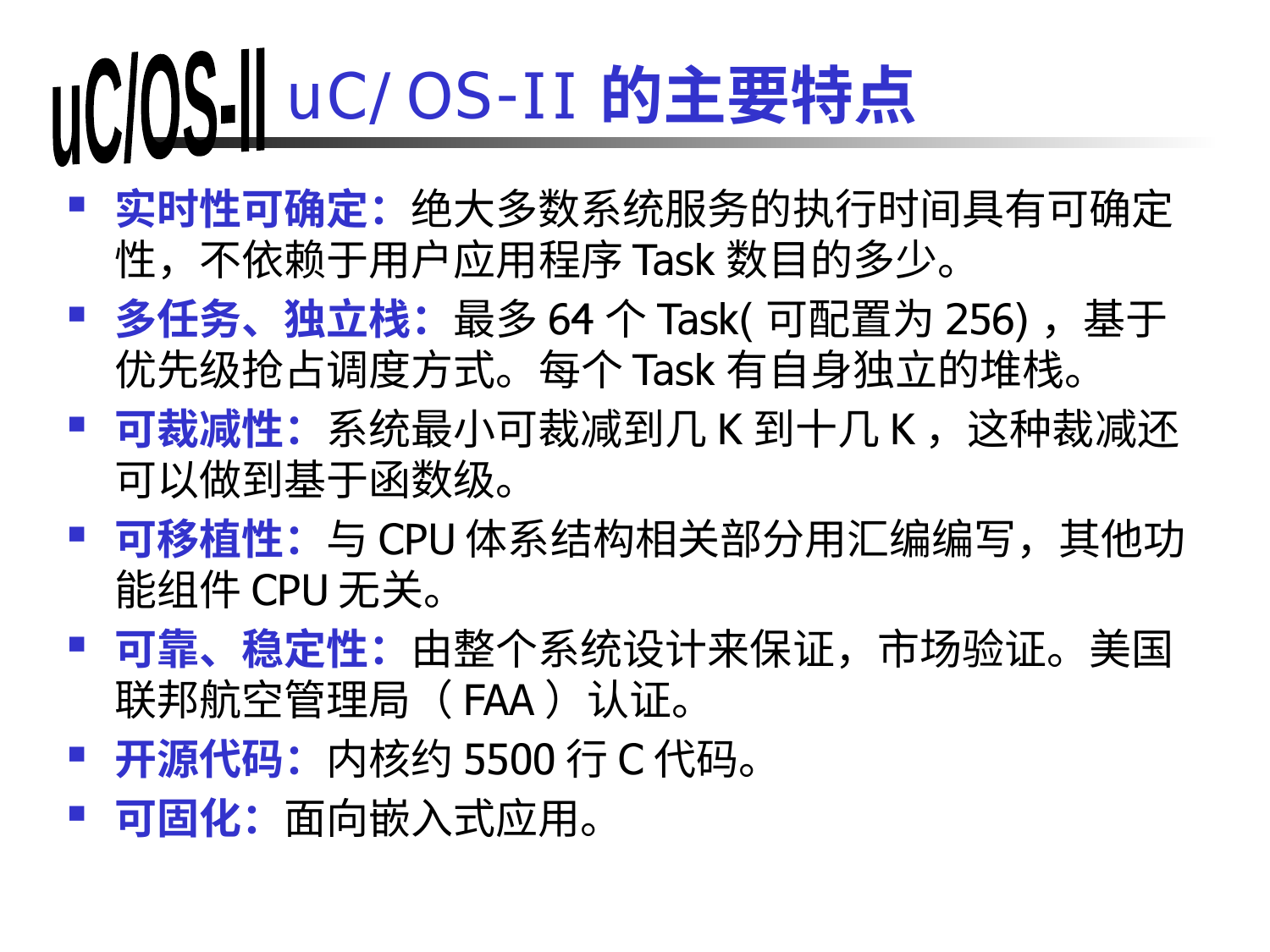

# uC/OS-II的主要特点
实时性可确定：绝大多数系统服务的执行时间具有可确定性，不依赖于用户应用程序Task数目的多少。
多任务、独立栈：最多64个Task(可配置为256)，基于优先级抢占调度方式。每个Task有自身独立的堆栈。
可裁减性：系统最小可裁减到几K到十几K，这种裁减还可以做到基于函数级。
可移植性：与CPU体系结构相关部分用汇编编写，其他功能组件CPU无关。
可靠、稳定性：由整个系统设计来保证，市场验证。美国联邦航空管理局（FAA）认证。
开源代码：内核约5500行C代码。
可固化：面向嵌入式应用。